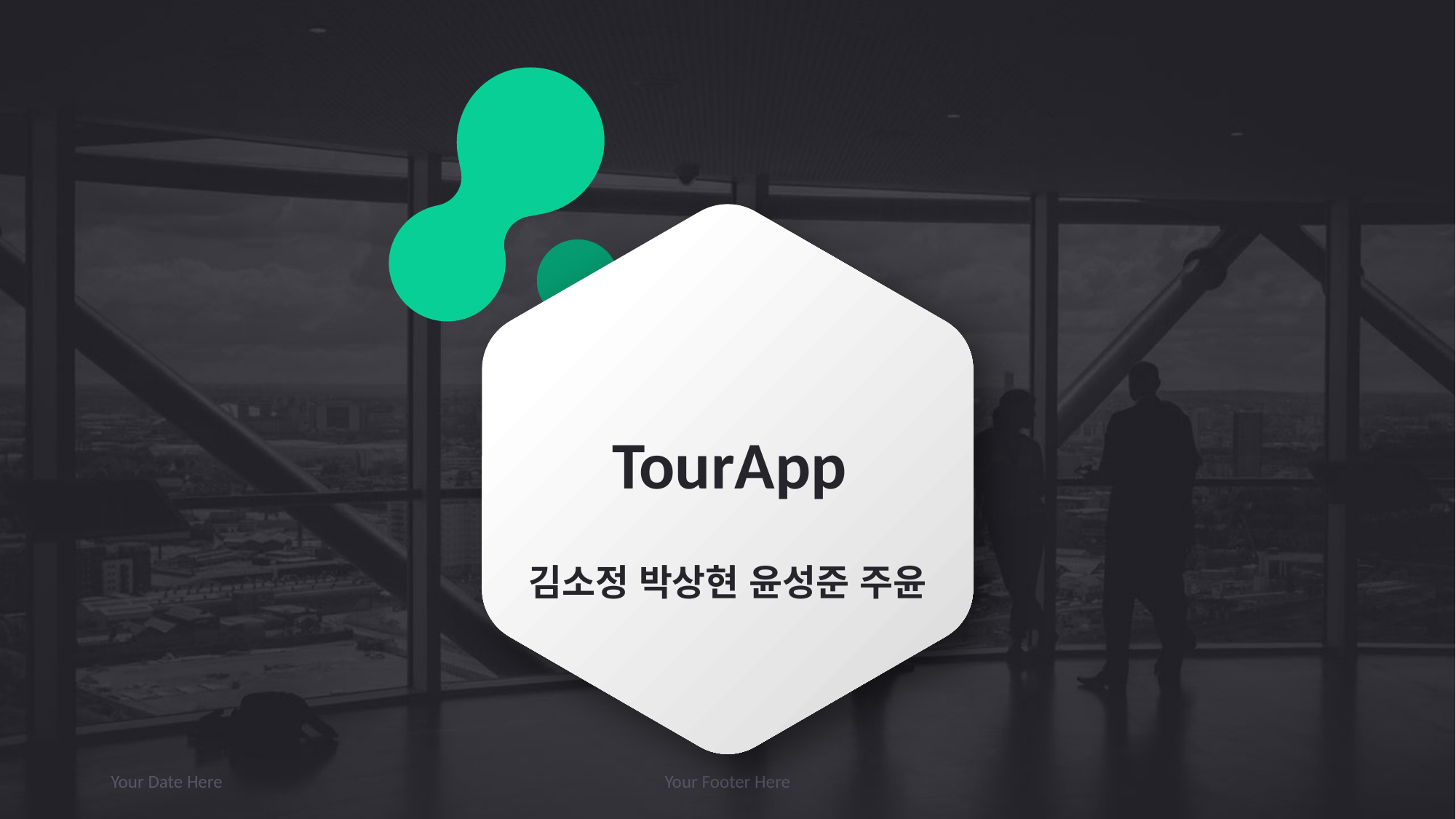

# TourApp
김소정 박상현 윤성준 주윤
Your Date Here
Your Footer Here
Photo by Charles Forerunner on Unsplash